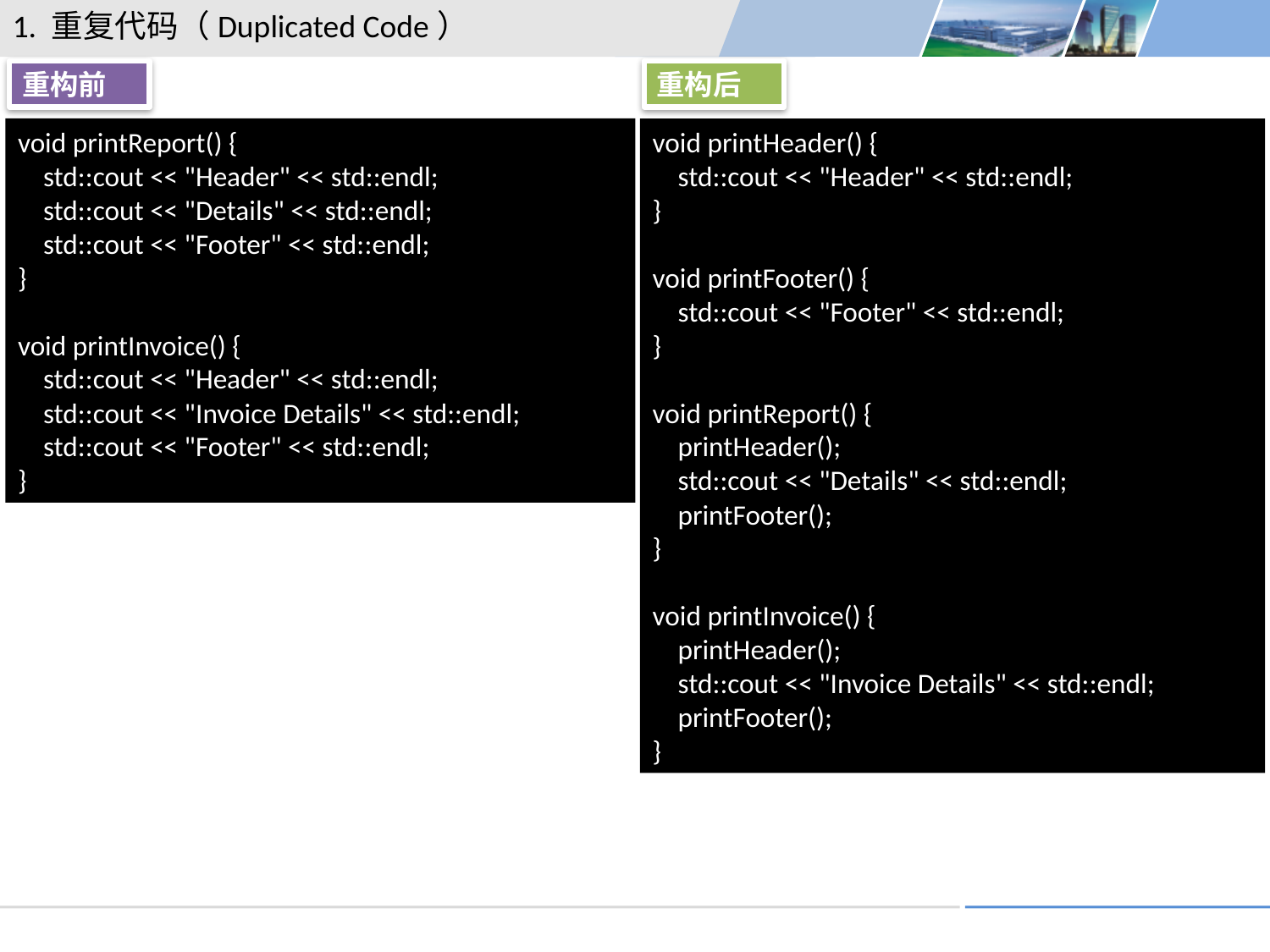

1. 重复代码（Duplicated Code）
重构前
重构后

void printReport() {
    std::cout << "Header" << std::endl;
    std::cout << "Details" << std::endl;
    std::cout << "Footer" << std::endl;
}

void printInvoice() {
    std::cout << "Header" << std::endl;
    std::cout << "Invoice Details" << std::endl;
    std::cout << "Footer" << std::endl;
}
void printHeader() {
    std::cout << "Header" << std::endl;
}

void printFooter() {
    std::cout << "Footer" << std::endl;
}

void printReport() {
    printHeader();
    std::cout << "Details" << std::endl;
    printFooter();
}

void printInvoice() {
    printHeader();
    std::cout << "Invoice Details" << std::endl;
    printFooter();
}